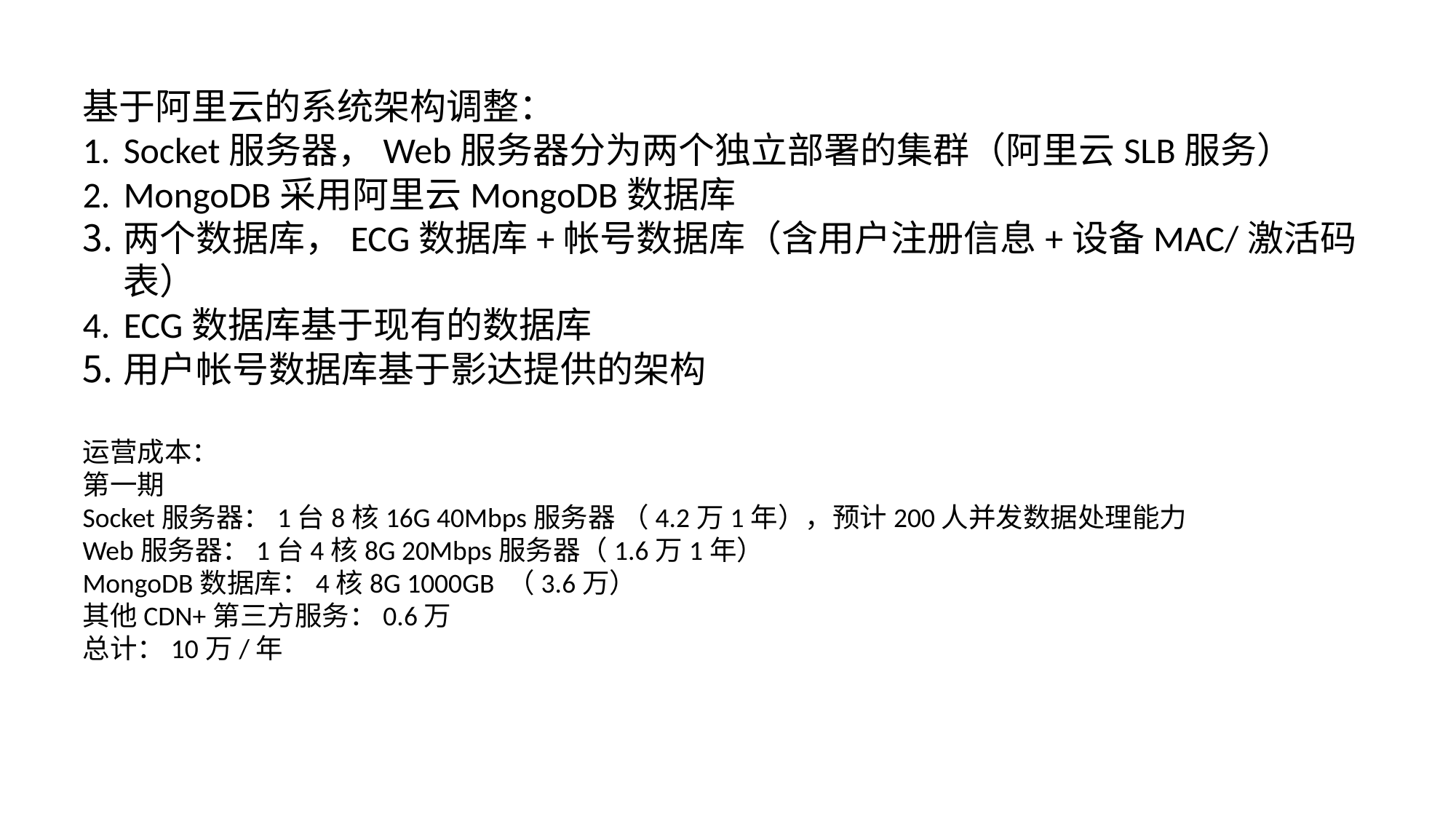

基于阿里云的系统架构调整：
Socket服务器，Web服务器分为两个独立部署的集群（阿里云SLB服务）
MongoDB采用阿里云MongoDB数据库
两个数据库，ECG数据库+帐号数据库（含用户注册信息+设备MAC/激活码表）
ECG数据库基于现有的数据库
用户帐号数据库基于影达提供的架构

运营成本：
第一期
Socket服务器：1台8核16G 40Mbps服务器 （4.2万1年），预计200人并发数据处理能力
Web服务器：1台4核8G 20Mbps服务器（1.6万1年）
MongoDB数据库：4核8G 1000GB （3.6万）
其他CDN+第三方服务：0.6万
总计：10万/年